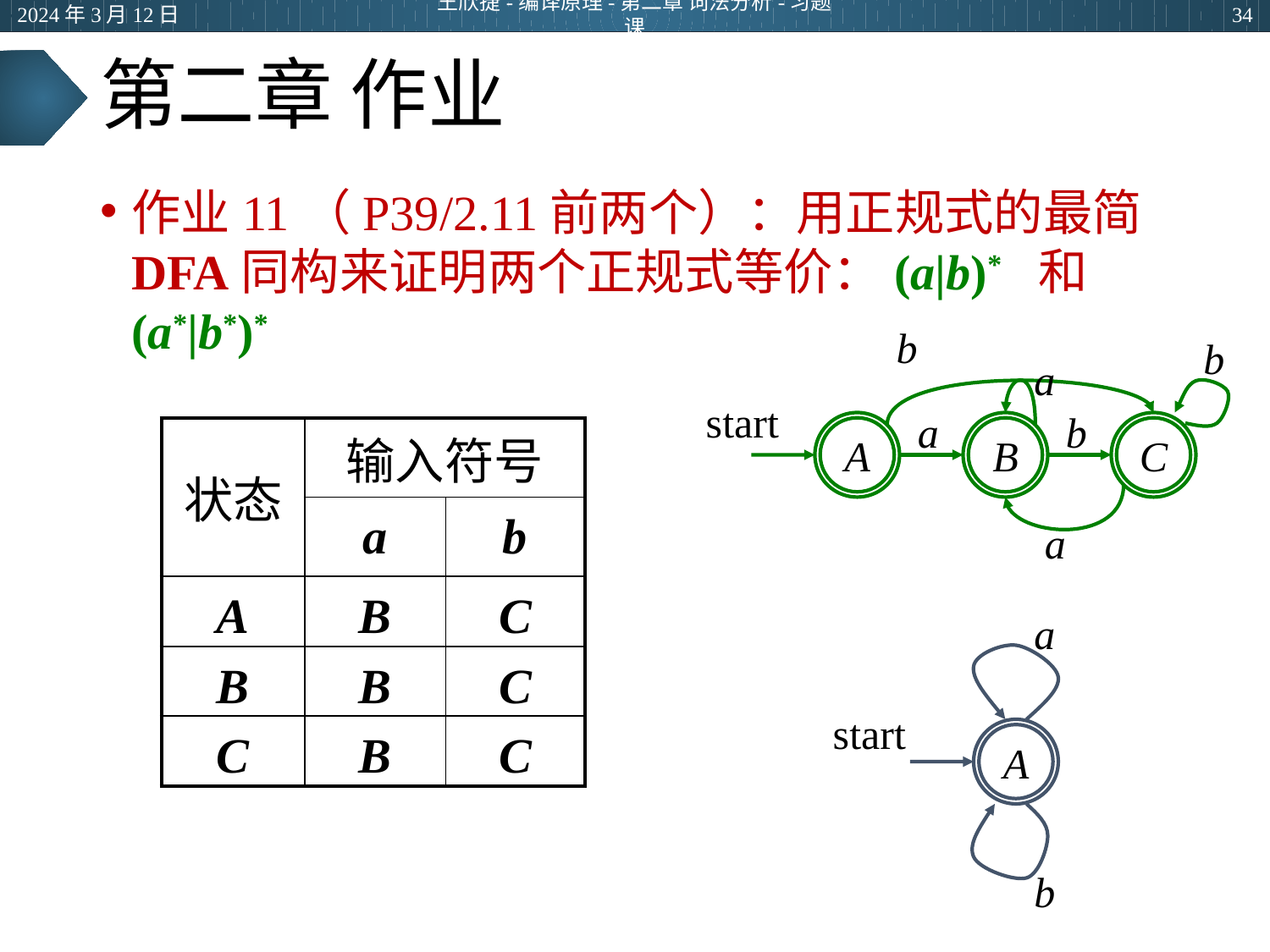

2024年3月12日
王欣捷-编译原理-第二章 词法分析-习题课
34
# 第二章 作业
作业11（P39/2.11前两个）：用正规式的最简DFA同构来证明两个正规式等价：(a|b)*  和 (a*|b*)*
b
b
a

start
a
b

A

B

C

a
| 状态 | 输入符号 |  |
| --- | --- | --- |
|  | a | b |
| A | B | C |
| B | B | C |
| C | B | C |
a

start

A

b